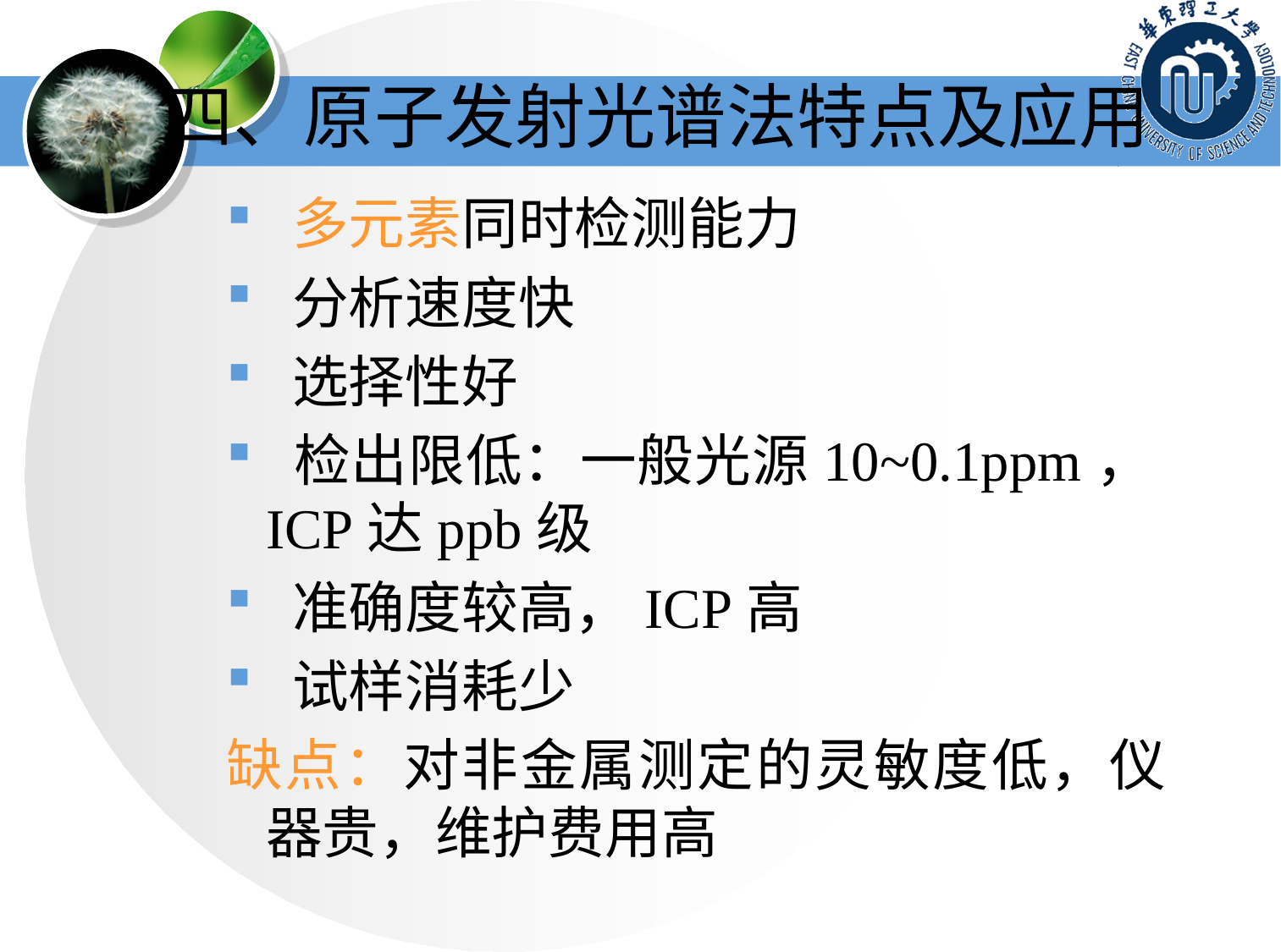

四、原子发射光谱法特点及应用

 多元素同时检测能力
 分析速度快
 选择性好
 检出限低：一般光源10~0.1ppm，ICP达ppb级
 准确度较高，ICP高
 试样消耗少
缺点：对非金属测定的灵敏度低，仪器贵，维护费用高